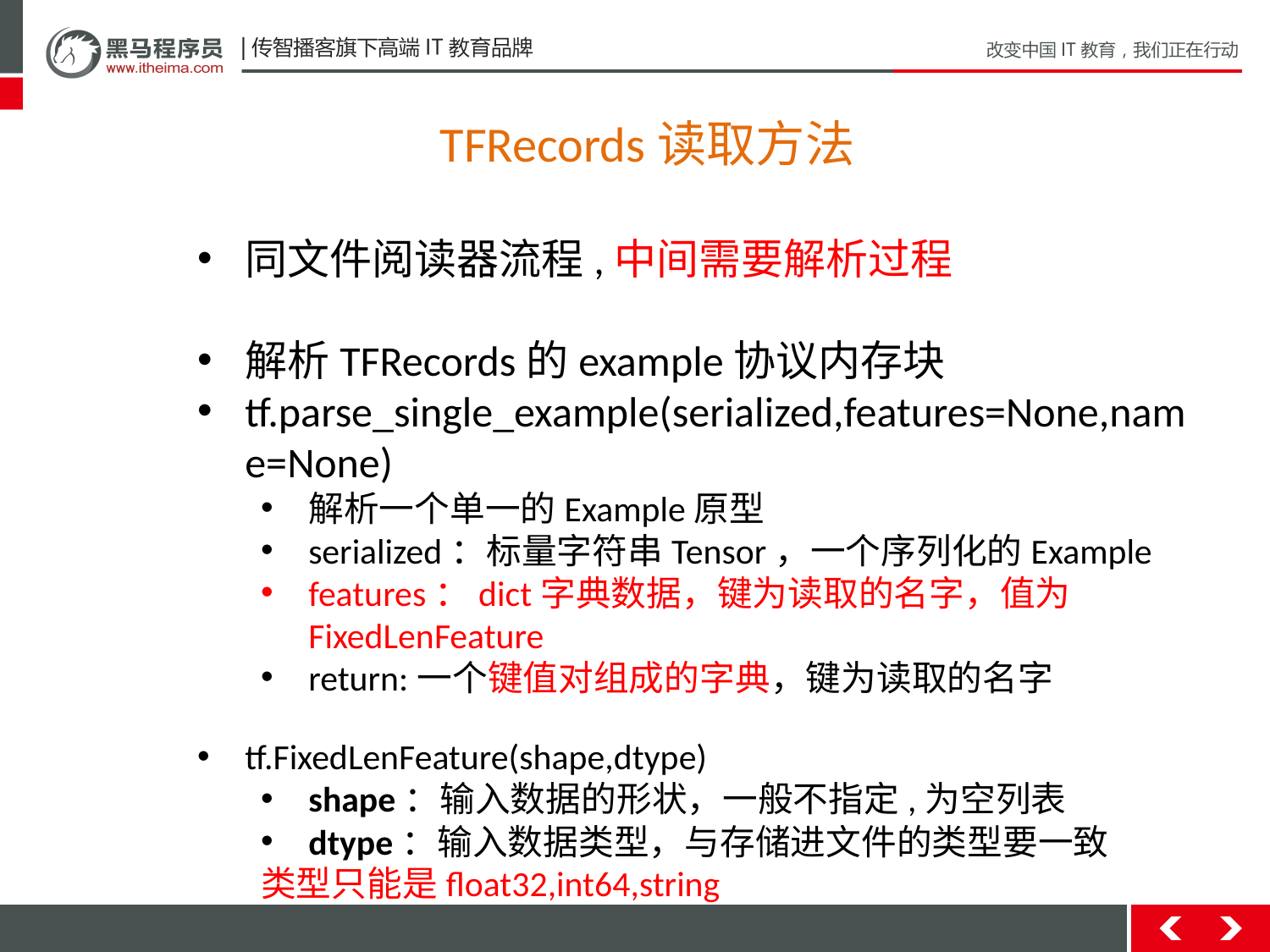

TFRecords读取方法
同文件阅读器流程,中间需要解析过程

解析TFRecords的example协议内存块
tf.parse_single_example(serialized,features=None,name=None)
解析一个单一的Example原型
serialized：标量字符串Tensor，一个序列化的Example
features：dict字典数据，键为读取的名字，值为FixedLenFeature
return:一个键值对组成的字典，键为读取的名字
tf.FixedLenFeature(shape,dtype)
shape：输入数据的形状，一般不指定,为空列表
dtype：输入数据类型，与存储进文件的类型要一致
类型只能是float32,int64,string